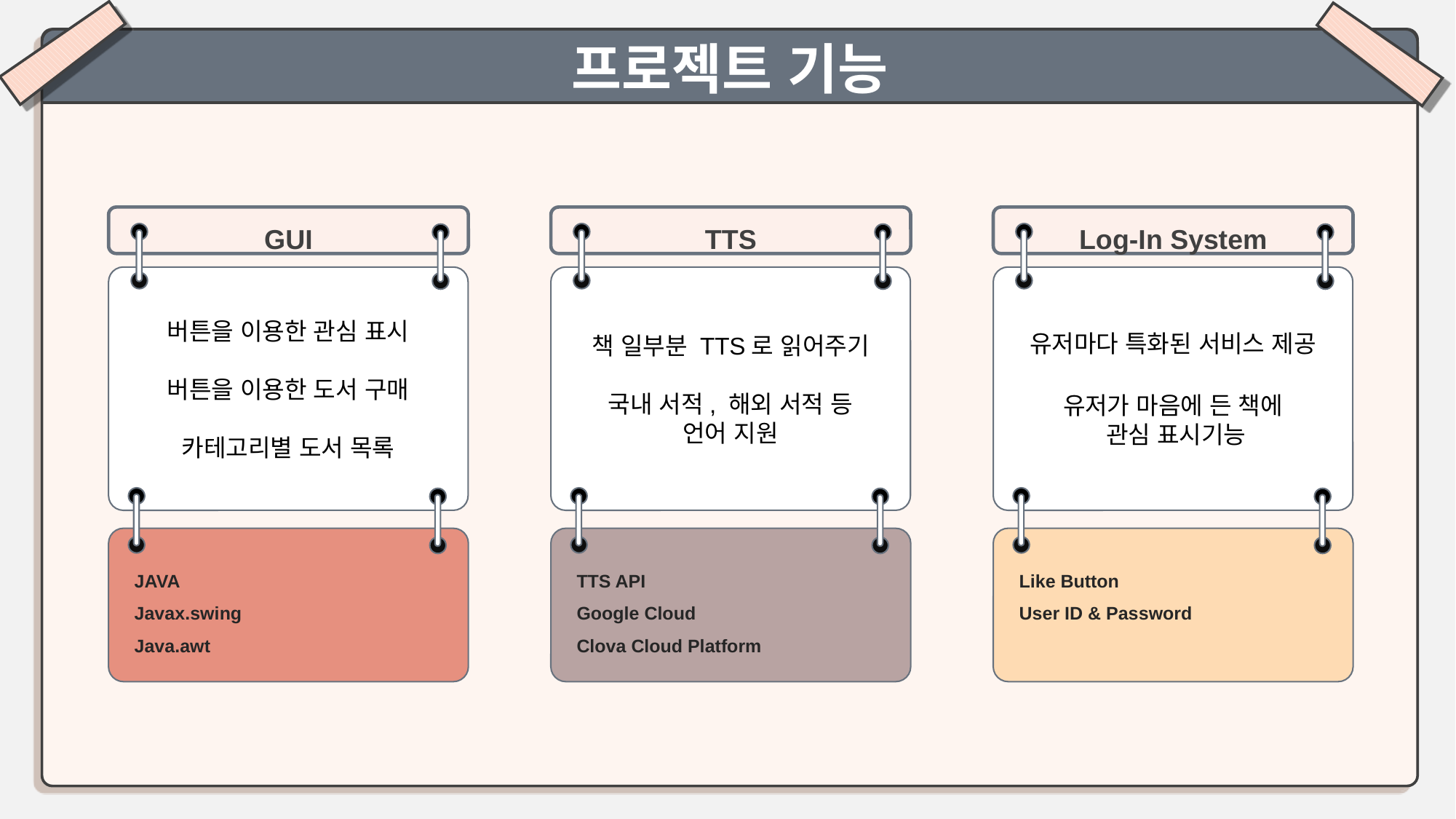

1
프로젝트 기능
GUI

TTS

Log-In System

버튼을 이용한 관심 표시

버튼을 이용한 도서 구매

카테고리별 도서 목록
책 일부분 TTS로 읽어주기

국내 서적, 해외 서적 등
언어 지원
유저마다 특화된 서비스 제공

유저가 마음에 든 책에
 관심 표시기능
JAVA
Javax.swing
Java.awt
TTS API
Google Cloud
Clova Cloud Platform
Like Button
User ID & Password